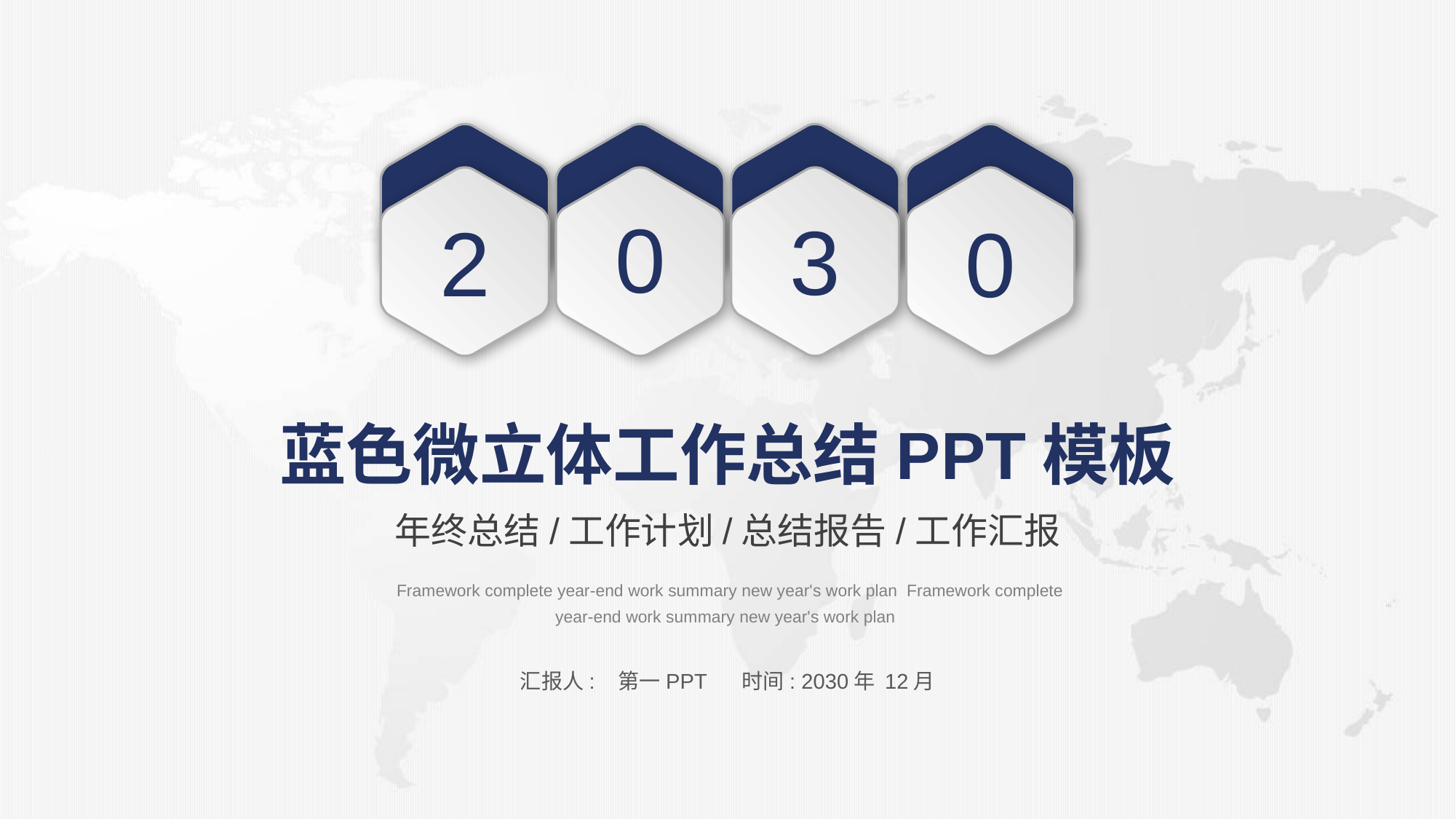

0
3
2
0
蓝色微立体工作总结PPT模板
年终总结/工作计划/总结报告/工作汇报
 Framework complete year-end work summary new year's work plan  Framework complete year-end work summary new year's work plan
汇报人:   第一PPT     时间: 2030年 12月